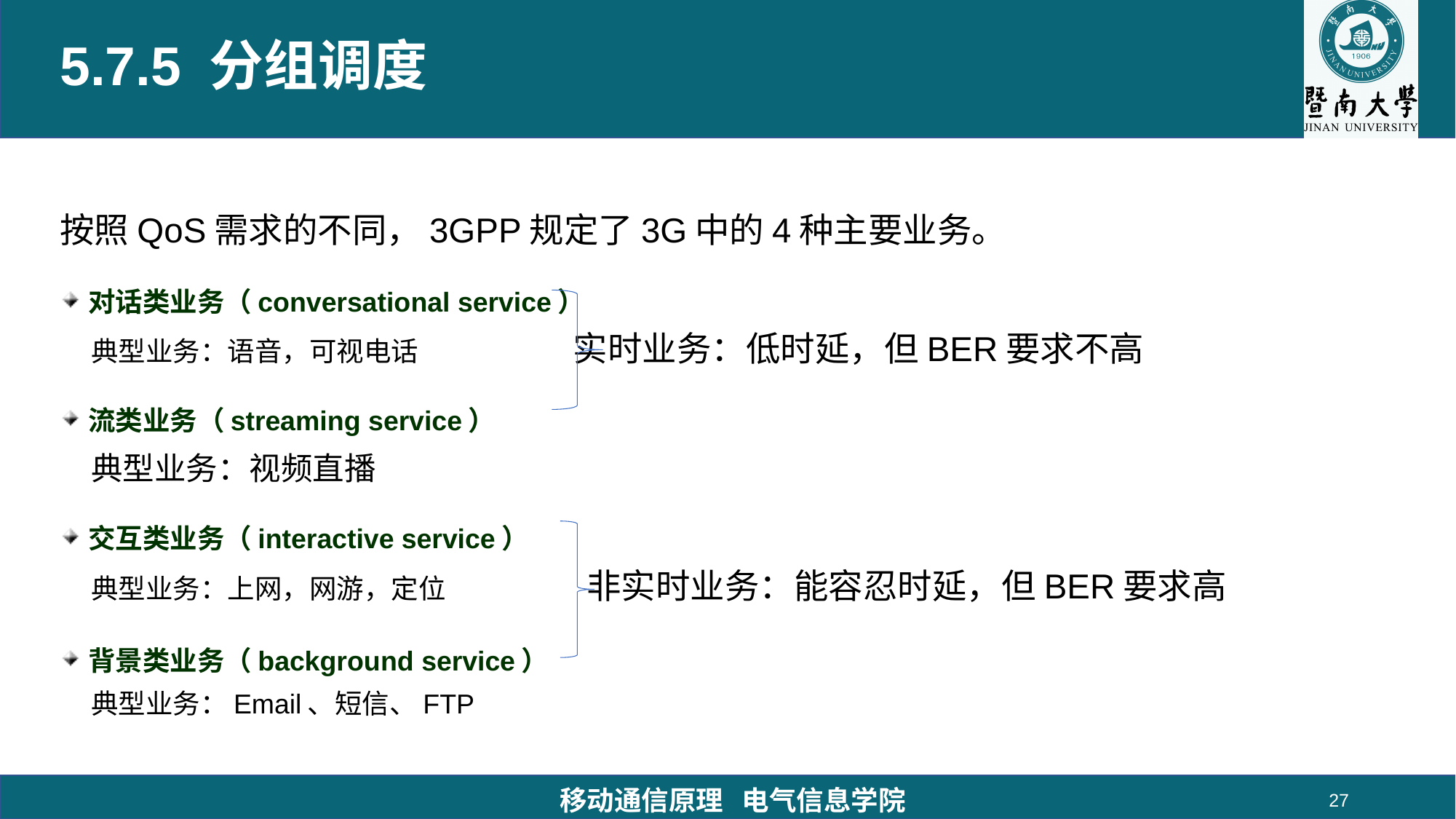

# 5.7.5 分组调度
按照QoS需求的不同，3GPP规定了3G中的4种主要业务。
对话类业务（conversational service）
   典型业务：语音，可视电话                         实时业务：低时延，但BER要求不高
流类业务（streaming service）
   典型业务：视频直播
交互类业务（interactive service）
   典型业务：上网，网游，定位                  非实时业务：能容忍时延，但BER要求高
背景类业务（background service）
    典型业务：Email、短信、FTP

移动通信原理   电气信息学院
27